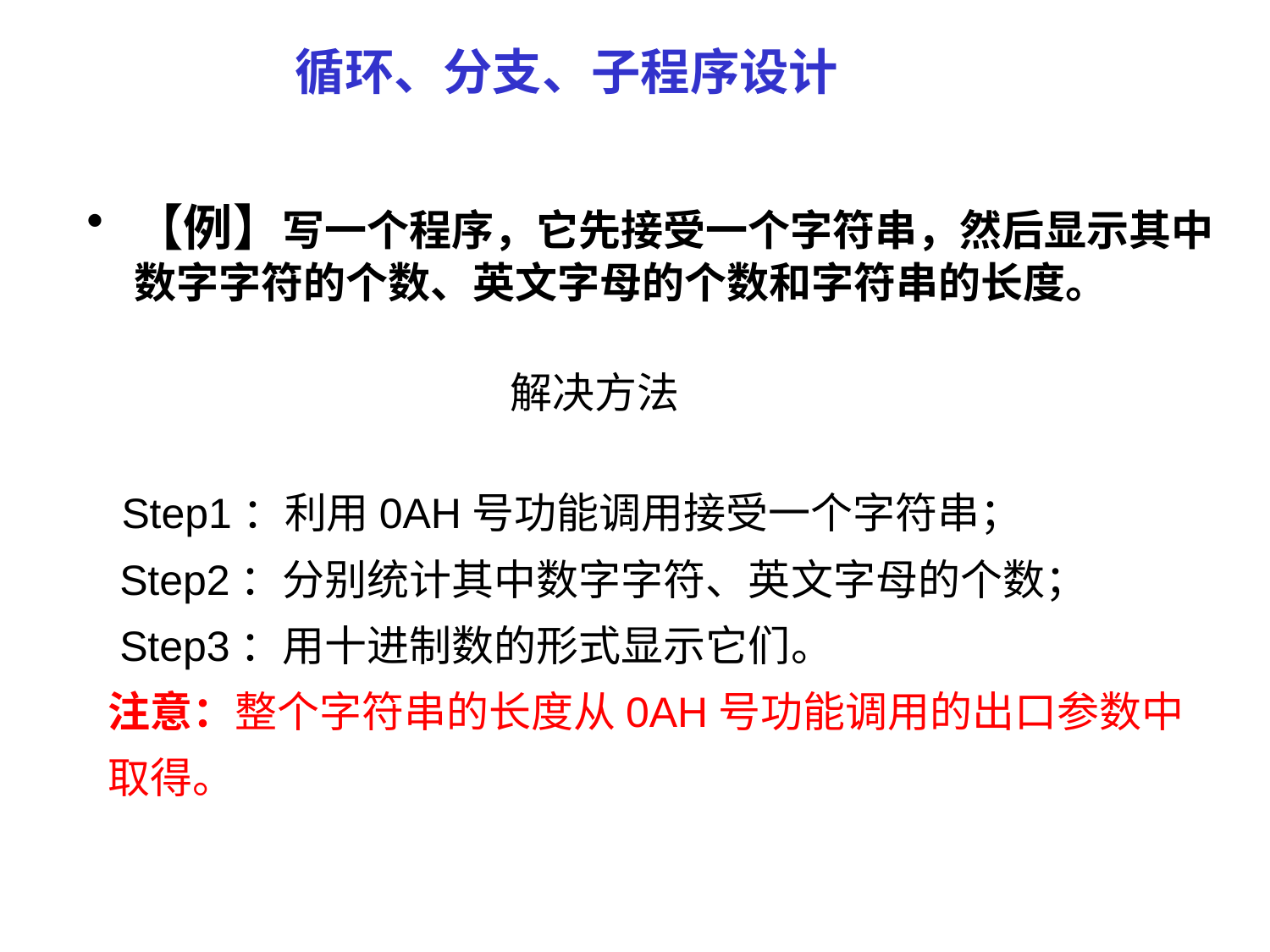

# 循环、分支、子程序设计
【例】写一个程序，它先接受一个字符串，然后显示其中数字字符的个数、英文字母的个数和字符串的长度。
解决方法
 Step1：利用0AH号功能调用接受一个字符串；
 Step2：分别统计其中数字字符、英文字母的个数；
 Step3：用十进制数的形式显示它们。
注意：整个字符串的长度从0AH号功能调用的出口参数中取得。
65